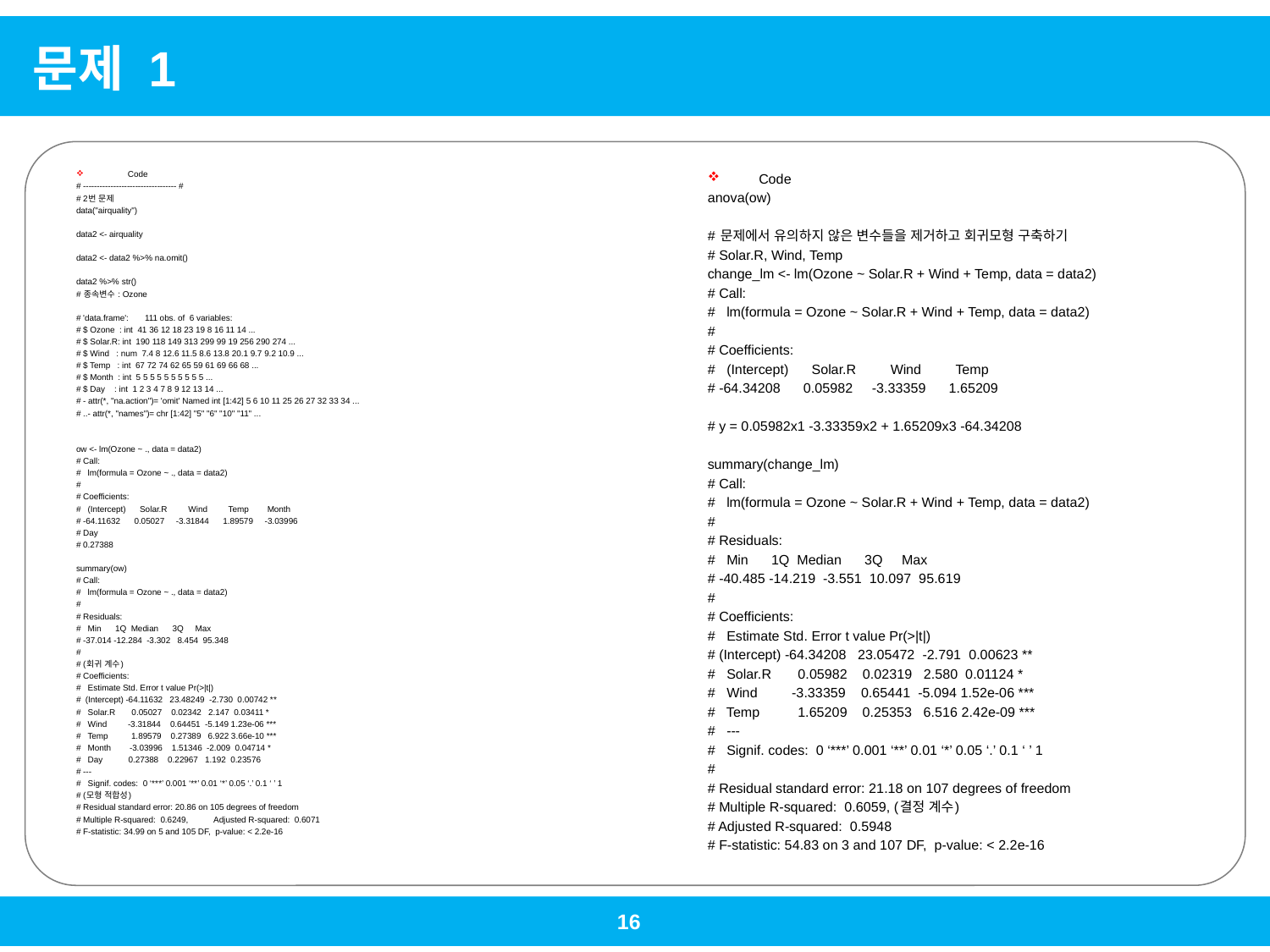

# 문제 1
Code
# ---------------------------------- #
# 2번 문제
data("airquality")

data2 <- airquality

data2 <- data2 %>% na.omit()

data2 %>% str()
# 종속변수 : Ozone

# 'data.frame':	111 obs. of  6 variables:
# $ Ozone  : int  41 36 12 18 23 19 8 16 11 14 ...
# $ Solar.R: int  190 118 149 313 299 99 19 256 290 274 ...
# $ Wind   : num  7.4 8 12.6 11.5 8.6 13.8 20.1 9.7 9.2 10.9 ...
# $ Temp   : int  67 72 74 62 65 59 61 69 66 68 ...
# $ Month  : int  5 5 5 5 5 5 5 5 5 5 ...
# $ Day    : int  1 2 3 4 7 8 9 12 13 14 ...
# - attr(*, "na.action")= 'omit' Named int [1:42] 5 6 10 11 25 26 27 32 33 34 ...
# ..- attr(*, "names")= chr [1:42] "5" "6" "10" "11" ...

ow <- lm(Ozone ~ ., data = data2)
# Call:
#   lm(formula = Ozone ~ ., data = data2)
#
# Coefficients:
#   (Intercept)      Solar.R         Wind         Temp        Month
# -64.11632      0.05027     -3.31844      1.89579     -3.03996
# Day
# 0.27388

summary(ow)
# Call:
#   lm(formula = Ozone ~ ., data = data2)
#
# Residuals:
#   Min      1Q  Median      3Q     Max
# -37.014 -12.284  -3.302   8.454  95.348
#
# (회귀 계수)
# Coefficients:
#   Estimate Std. Error t value Pr(>|t|)
#  (Intercept) -64.11632   23.48249  -2.730  0.00742 **
#   Solar.R       0.05027    0.02342   2.147  0.03411 *
#   Wind         -3.31844    0.64451  -5.149 1.23e-06 ***
#   Temp          1.89579    0.27389   6.922 3.66e-10 ***
#   Month        -3.03996    1.51346  -2.009  0.04714 *
#   Day           0.27388    0.22967   1.192  0.23576
# ---
#   Signif. codes:  0 ‘***’ 0.001 ‘**’ 0.01 ‘*’ 0.05 ‘.’ 0.1 ‘ ’ 1
# (모형 적합성)
# Residual standard error: 20.86 on 105 degrees of freedom
# Multiple R-squared:  0.6249,	Adjusted R-squared:  0.6071
# F-statistic: 34.99 on 5 and 105 DF,  p-value: < 2.2e-16

Code
anova(ow)

# 문제에서 유의하지 않은 변수들을 제거하고 회귀모형 구축하기
# Solar.R, Wind, Temp
change_lm <- lm(Ozone ~ Solar.R + Wind + Temp, data = data2)
# Call:
#   lm(formula = Ozone ~ Solar.R + Wind + Temp, data = data2)
#
# Coefficients:
#   (Intercept)      Solar.R         Wind         Temp
# -64.34208      0.05982     -3.33359      1.65209

# y = 0.05982x1 -3.33359x2 + 1.65209x3 -64.34208

summary(change_lm)
# Call:
#   lm(formula = Ozone ~ Solar.R + Wind + Temp, data = data2)
#
# Residuals:
#   Min      1Q  Median      3Q     Max
# -40.485 -14.219  -3.551  10.097  95.619
#
# Coefficients:
#   Estimate Std. Error t value Pr(>|t|)
# (Intercept) -64.34208   23.05472  -2.791  0.00623 **
#   Solar.R       0.05982    0.02319   2.580  0.01124 *
#   Wind         -3.33359    0.65441  -5.094 1.52e-06 ***
#   Temp          1.65209    0.25353   6.516 2.42e-09 ***
#   ---
#   Signif. codes:  0 ‘***’ 0.001 ‘**’ 0.01 ‘*’ 0.05 ‘.’ 0.1 ‘ ’ 1
#
# Residual standard error: 21.18 on 107 degrees of freedom
# Multiple R-squared:  0.6059, (결정 계수)
# Adjusted R-squared:  0.5948
# F-statistic: 54.83 on 3 and 107 DF,  p-value: < 2.2e-16

16